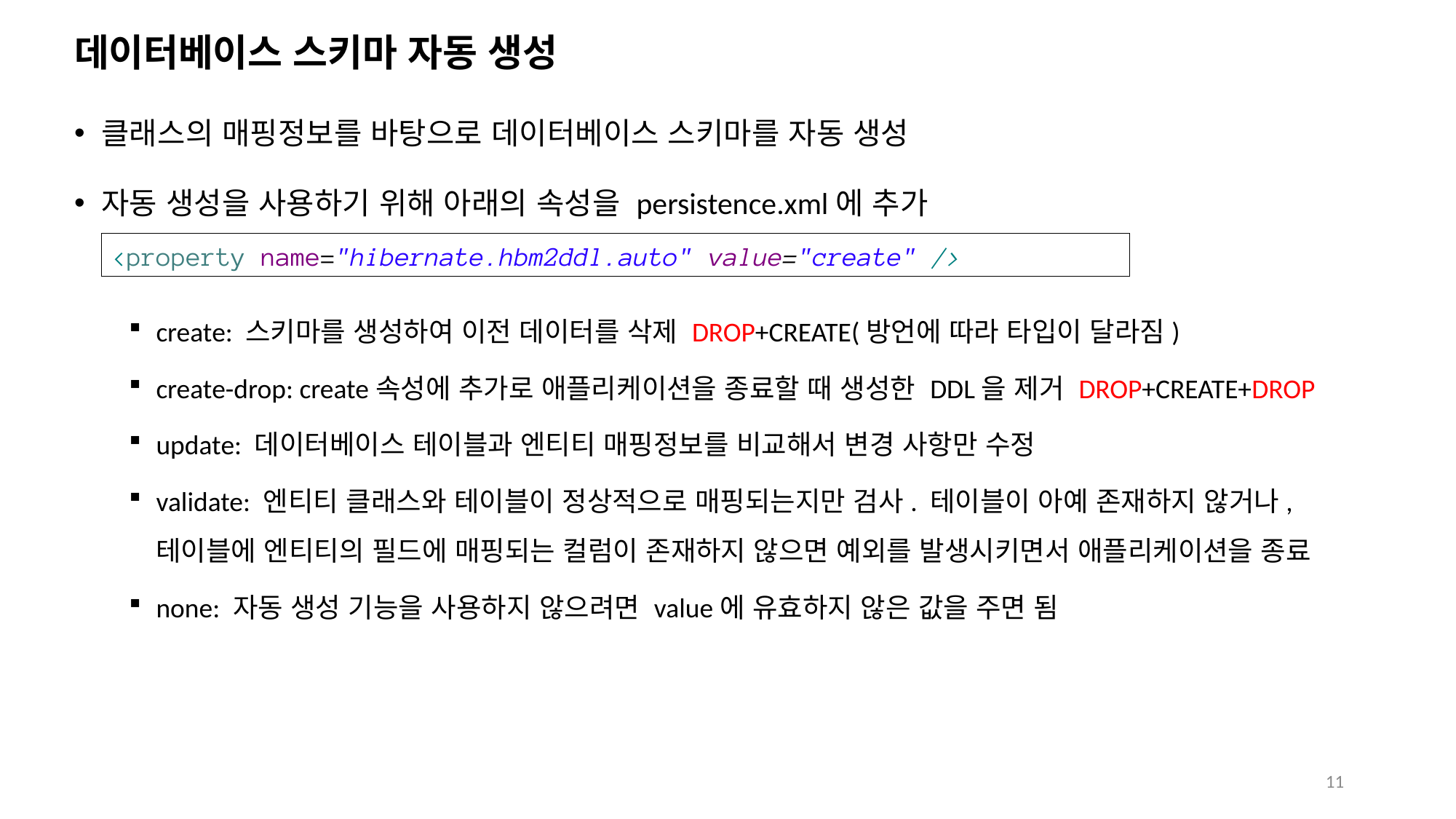

# 데이터베이스 스키마 자동 생성
클래스의 매핑정보를 바탕으로 데이터베이스 스키마를 자동 생성
자동 생성을 사용하기 위해 아래의 속성을 persistence.xml에 추가

create: 스키마를 생성하여 이전 데이터를 삭제 DROP+CREATE(방언에 따라 타입이 달라짐)
create-drop: create속성에 추가로 애플리케이션을 종료할 때 생성한 DDL을 제거 DROP+CREATE+DROP
update: 데이터베이스 테이블과 엔티티 매핑정보를 비교해서 변경 사항만 수정
validate: 엔티티 클래스와 테이블이 정상적으로 매핑되는지만 검사. 테이블이 아예 존재하지 않거나, 테이블에 엔티티의 필드에 매핑되는 컬럼이 존재하지 않으면 예외를 발생시키면서 애플리케이션을 종료
none: 자동 생성 기능을 사용하지 않으려면 value에 유효하지 않은 값을 주면 됨
<property name="hibernate.hbm2ddl.auto" value="create" />
11